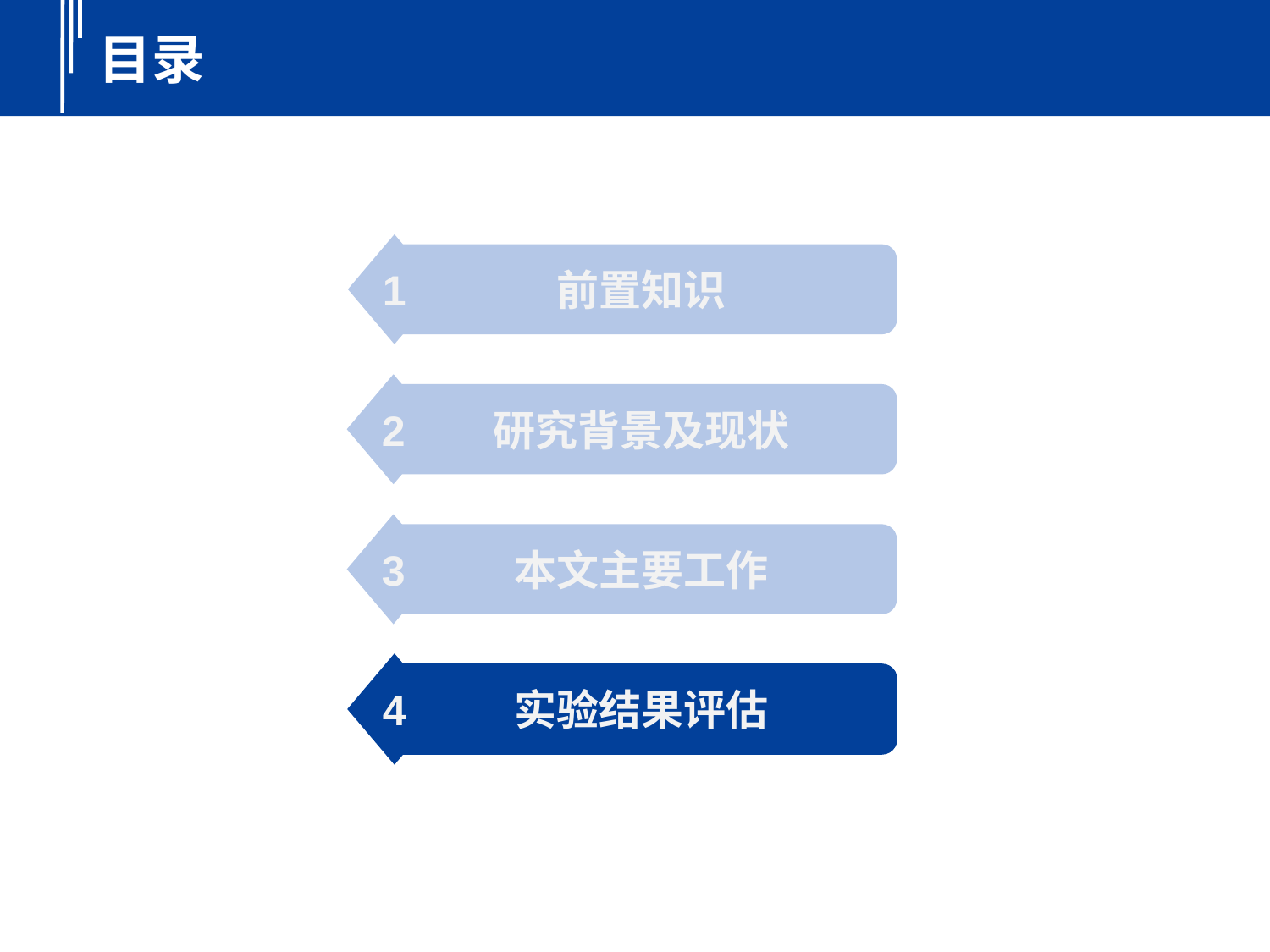

目录
1
前置知识
2
研究背景及现状
3
本文主要工作
4
实验结果评估
17